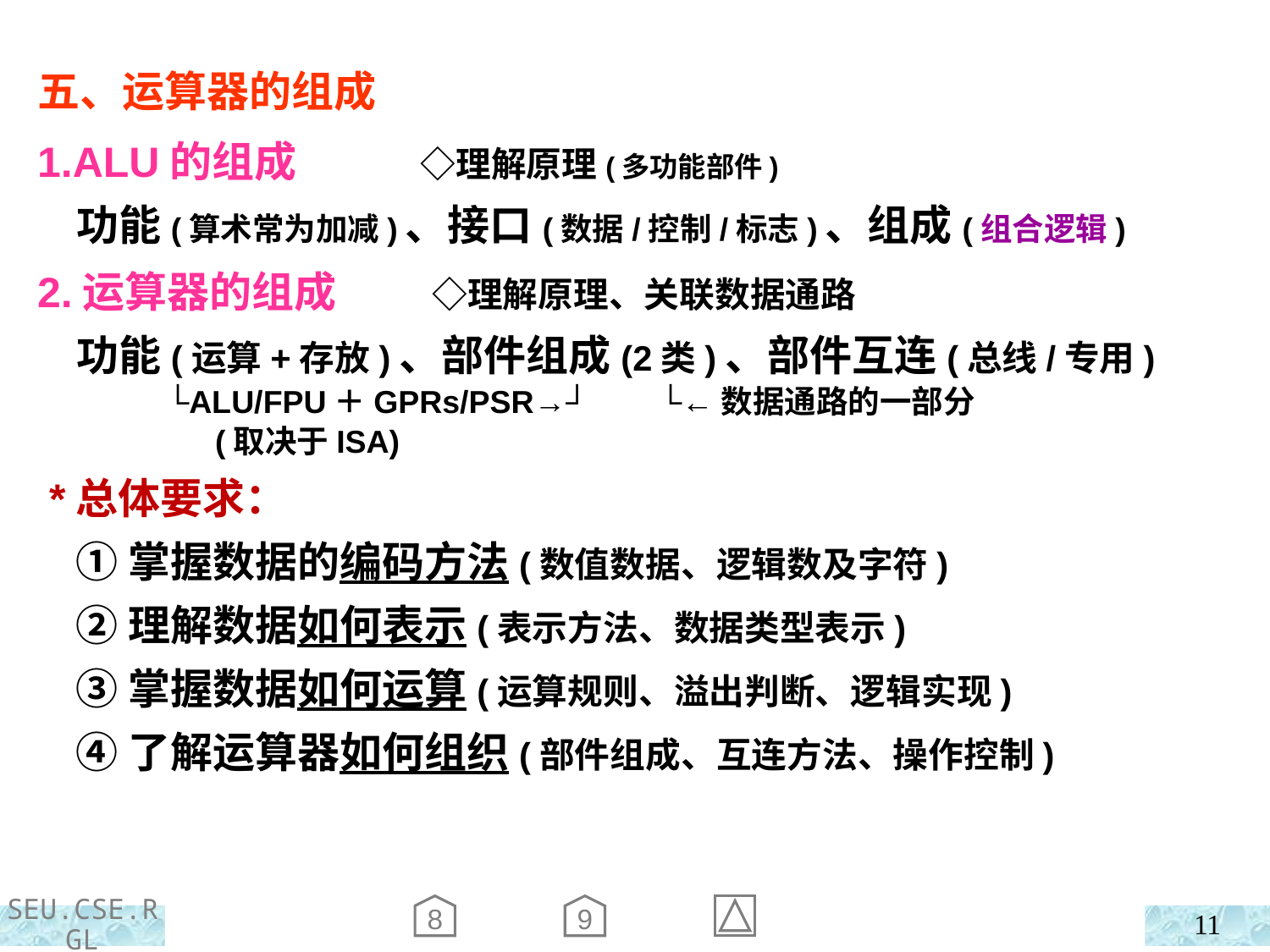

五、运算器的组成
1.ALU的组成             ◇理解原理(多功能部件)
   功能(算术常为加减)、接口(数据/控制/标志)、组成(组合逻辑)
2.运算器的组成          ◇理解原理、关联数据通路
   功能(运算+存放)、部件组成(2类)、部件互连(总线/专用)
               └ALU/FPU＋GPRs/PSR→┘        └←数据通路的一部分
                    (取决于ISA)
 *总体要求：
    ①掌握数据的编码方法(数值数据、逻辑数及字符)
    ②理解数据如何表示(表示方法、数据类型表示)
    ③掌握数据如何运算(运算规则、溢出判断、逻辑实现)
    ④了解运算器如何组织(部件组成、互连方法、操作控制)
8
9

11